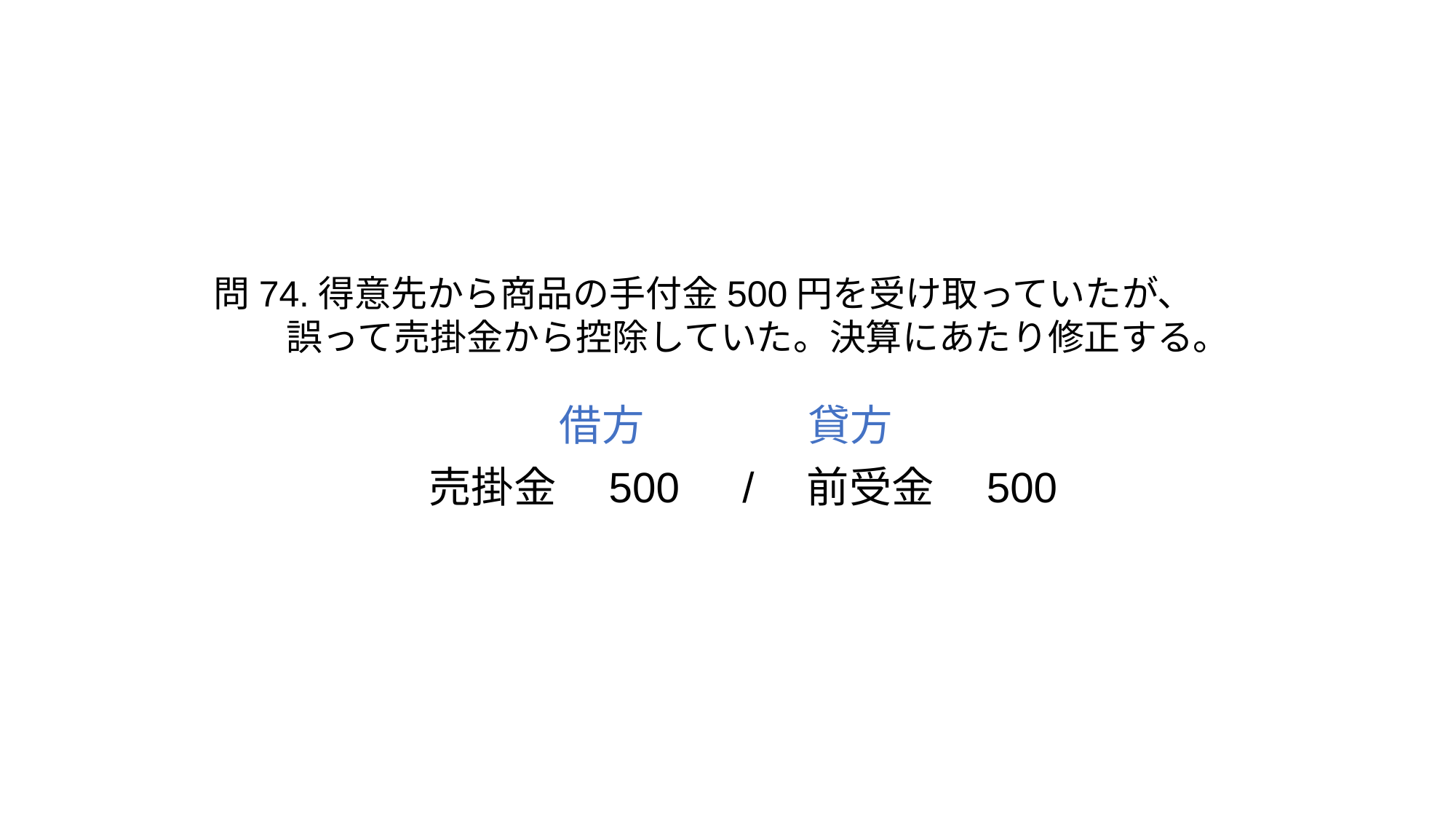

問74.得意先から商品の手付金500円を受け取っていたが、
　　誤って売掛金から控除していた。決算にあたり修正する。
借方
貸方
売掛金　500　/　前受金　500